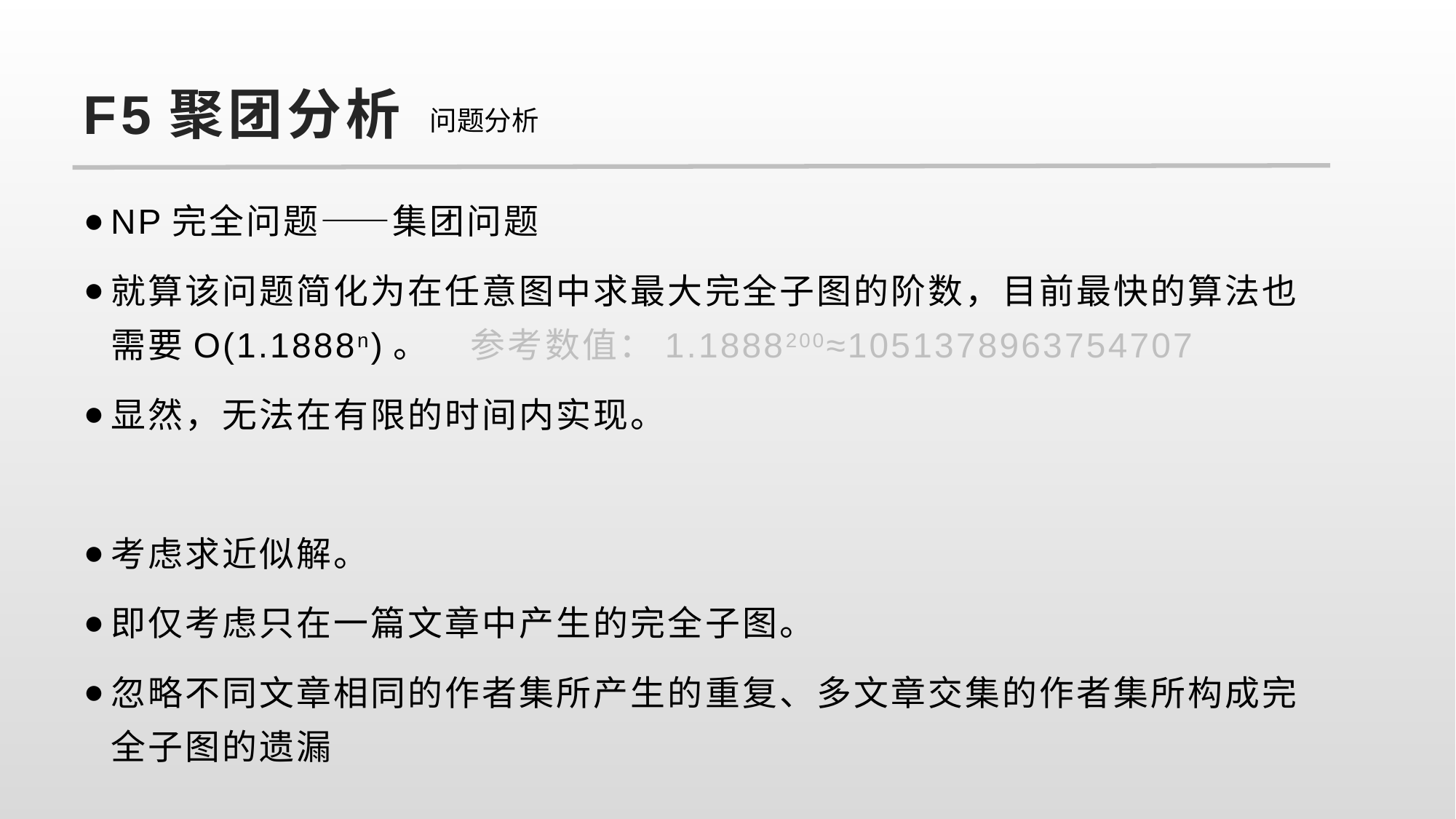

# F5聚团分析
问题分析
NP完全问题——集团问题
就算该问题简化为在任意图中求最大完全子图的阶数，目前最快的算法也需要O(1.1888n)。    参考数值：1.1888200≈1051378963754707
显然，无法在有限的时间内实现。

考虑求近似解。
即仅考虑只在一篇文章中产生的完全子图。
忽略不同文章相同的作者集所产生的重复、多文章交集的作者集所构成完全子图的遗漏